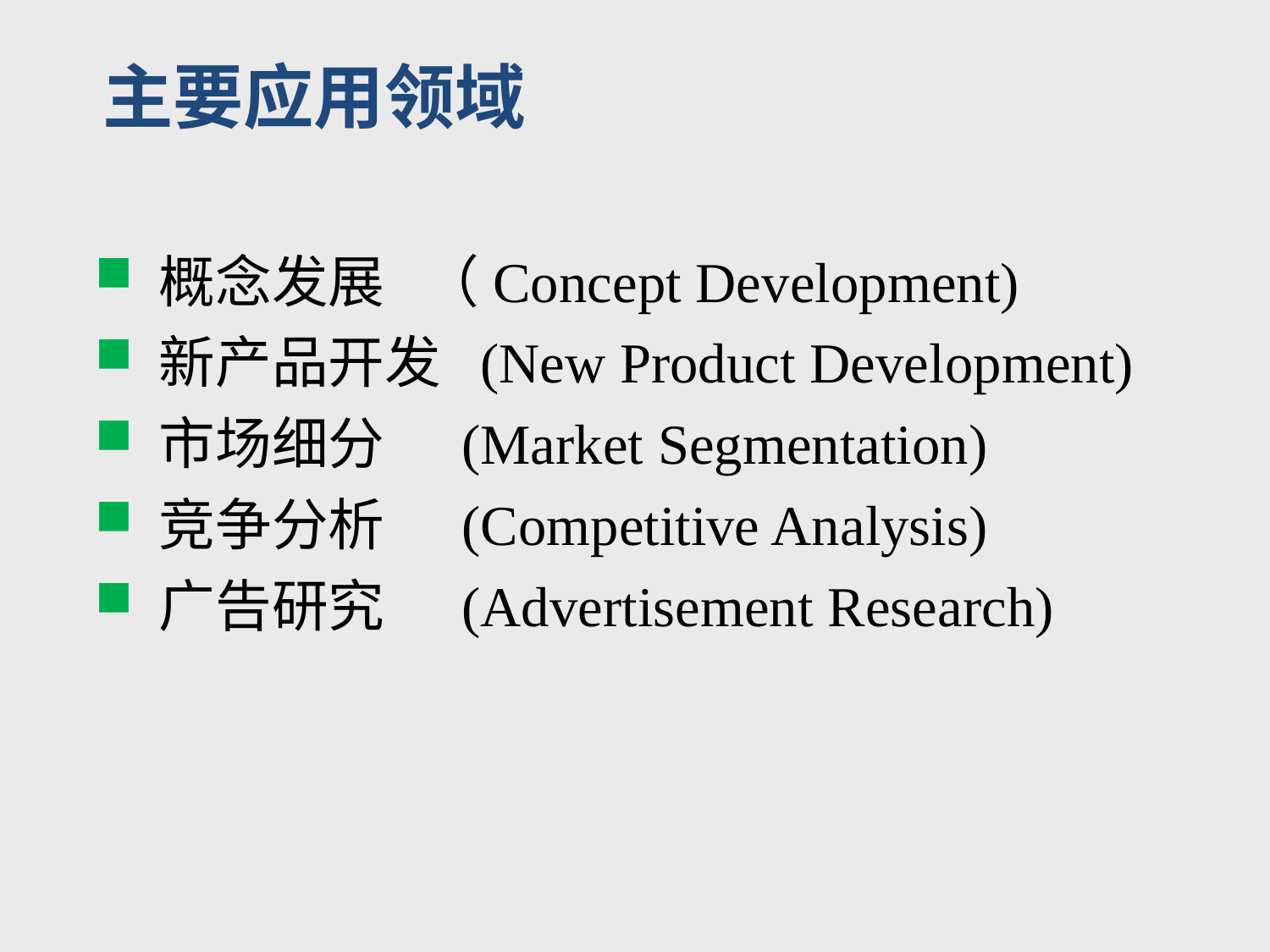

主要应用领域
概念发展   （Concept Development)
新产品开发  (New Product Development)
市场细分     (Market Segmentation)
竞争分析     (Competitive Analysis)
广告研究     (Advertisement Research)